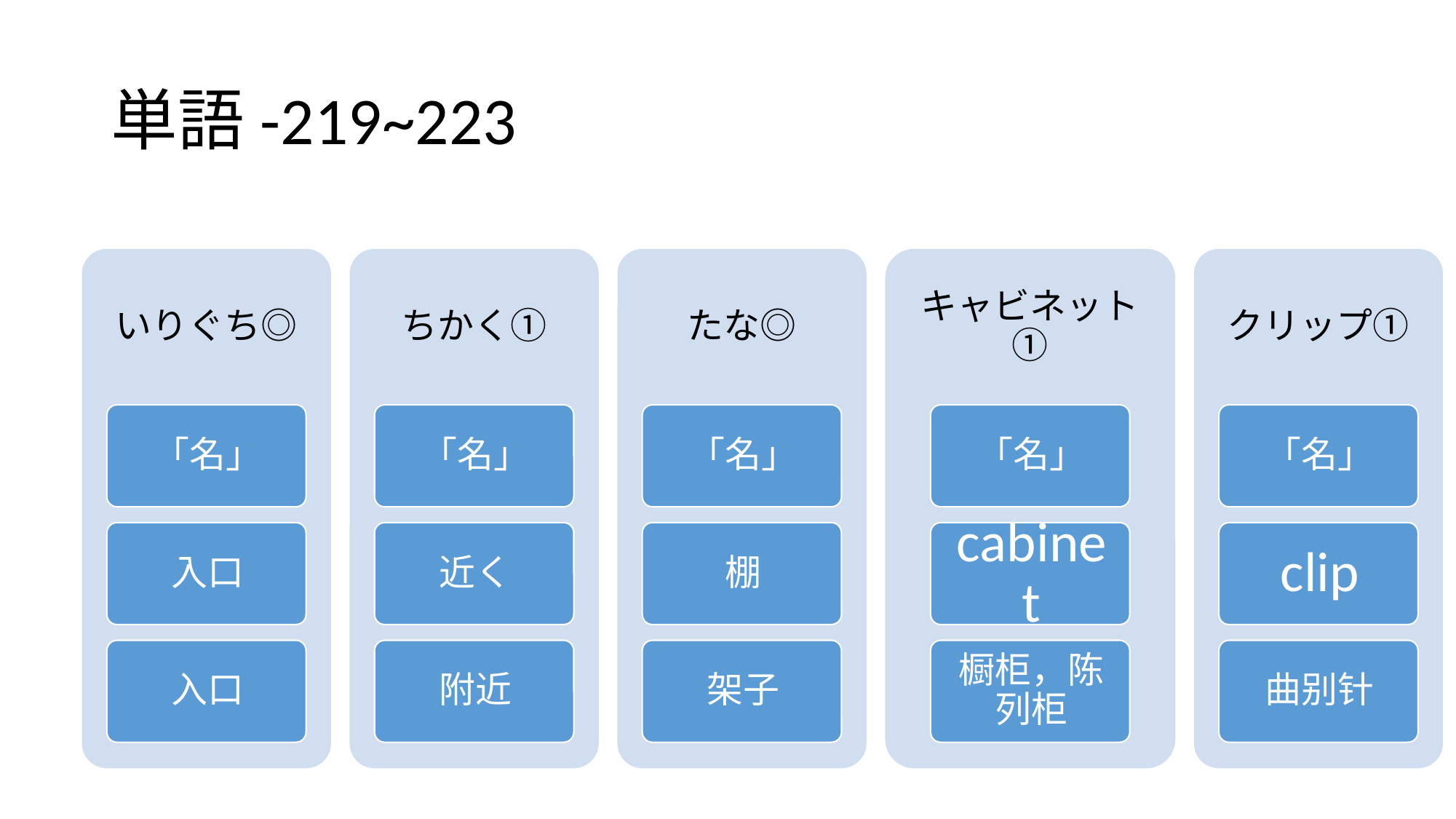

# 単語-219~223
いりぐち◎
「名」
入口
入口
ちかく①
「名」
近く
附近
たな◎
「名」
棚
架子
キャビネット①
「名」
cabinet
橱柜，陈列柜
クリップ①
「名」
clip
曲别针